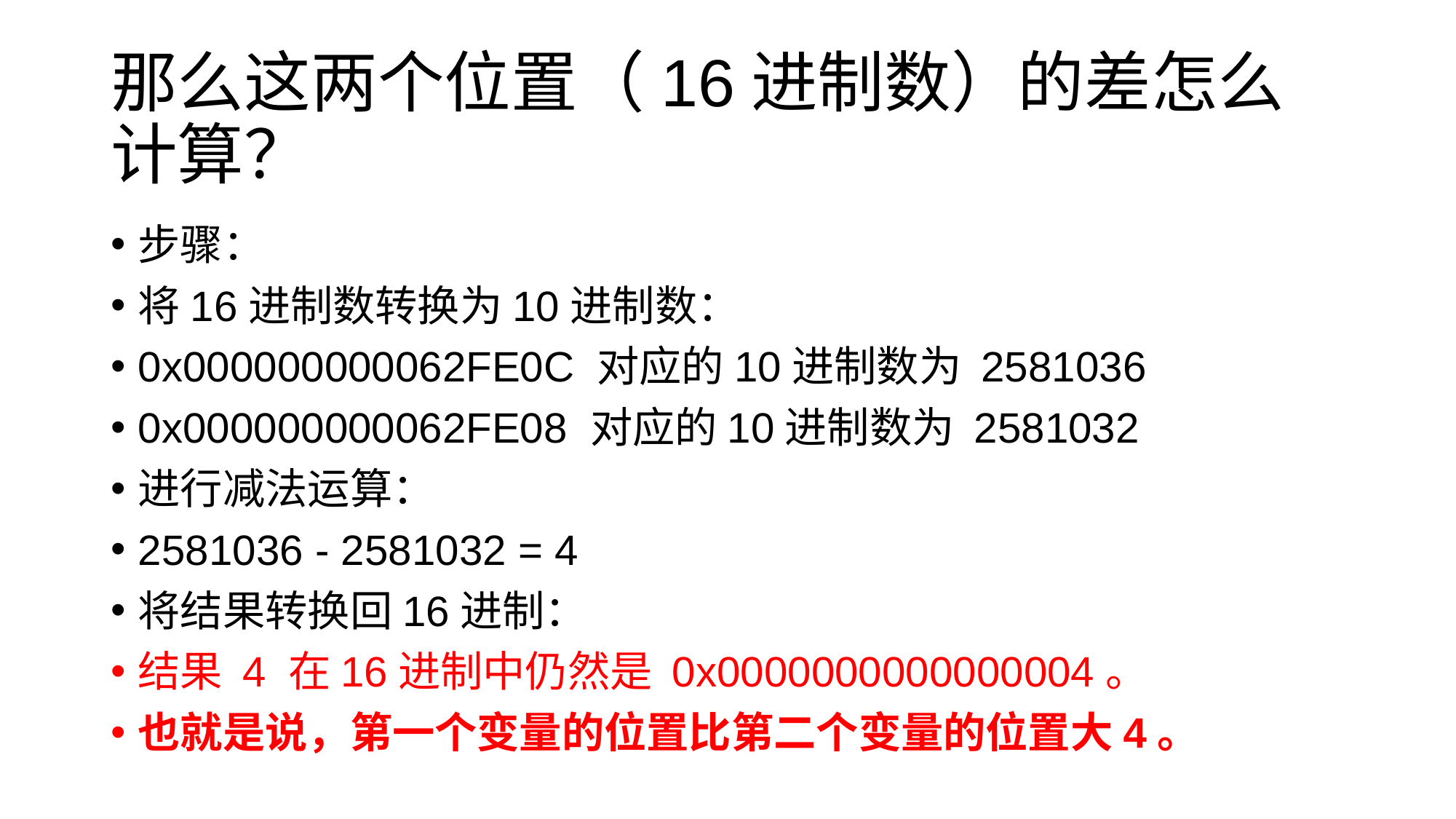

# 那么这两个位置（16进制数）的差怎么计算？
步骤：
将16进制数转换为10进制数：
0x000000000062FE0C 对应的10进制数为 2581036
0x000000000062FE08 对应的10进制数为 2581032
进行减法运算：
2581036 - 2581032 = 4
将结果转换回16进制：
结果 4 在16进制中仍然是 0x0000000000000004。
也就是说，第一个变量的位置比第二个变量的位置大4。